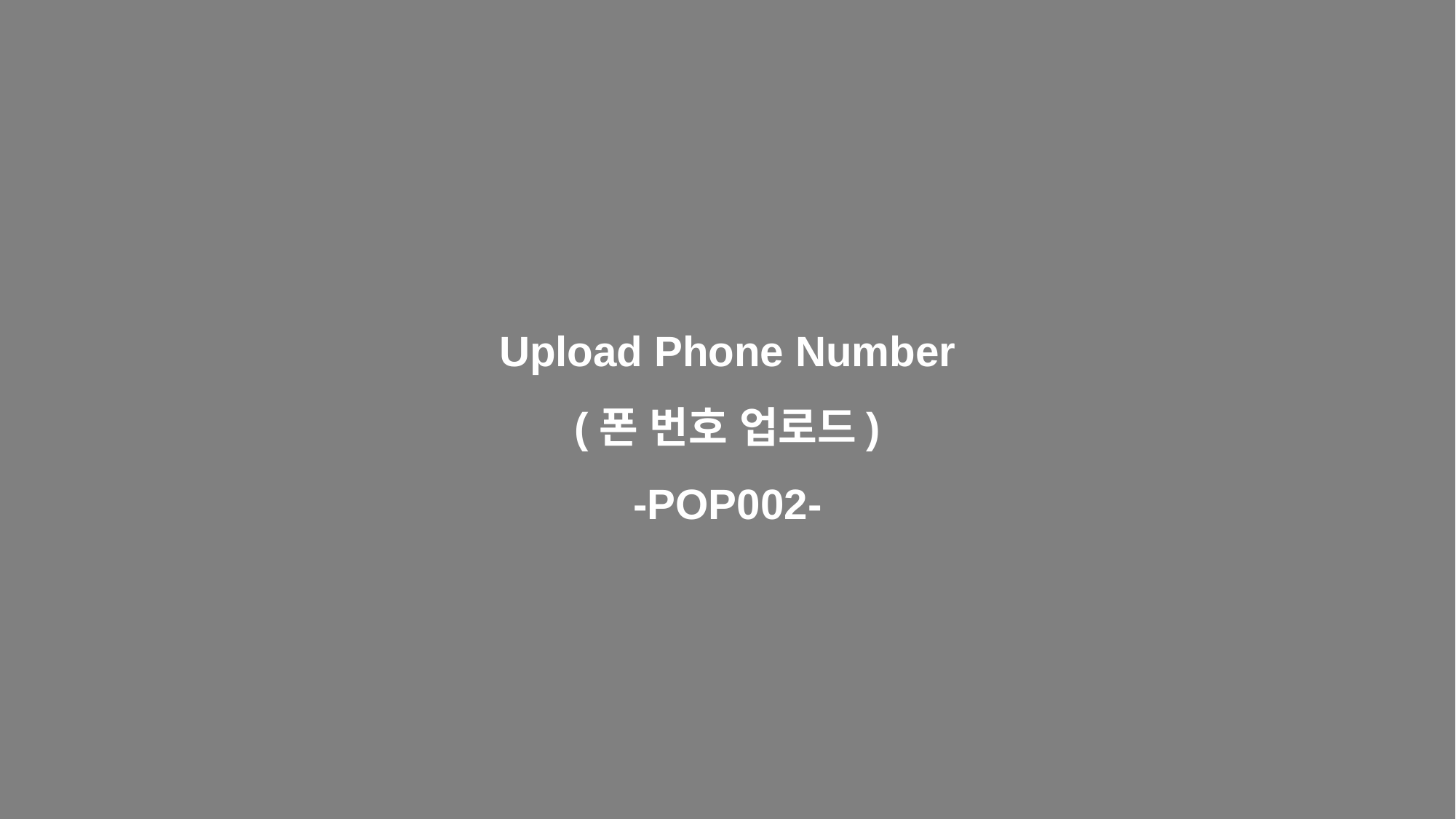

Upload Phone Number
(폰 번호 업로드)
-POP002-